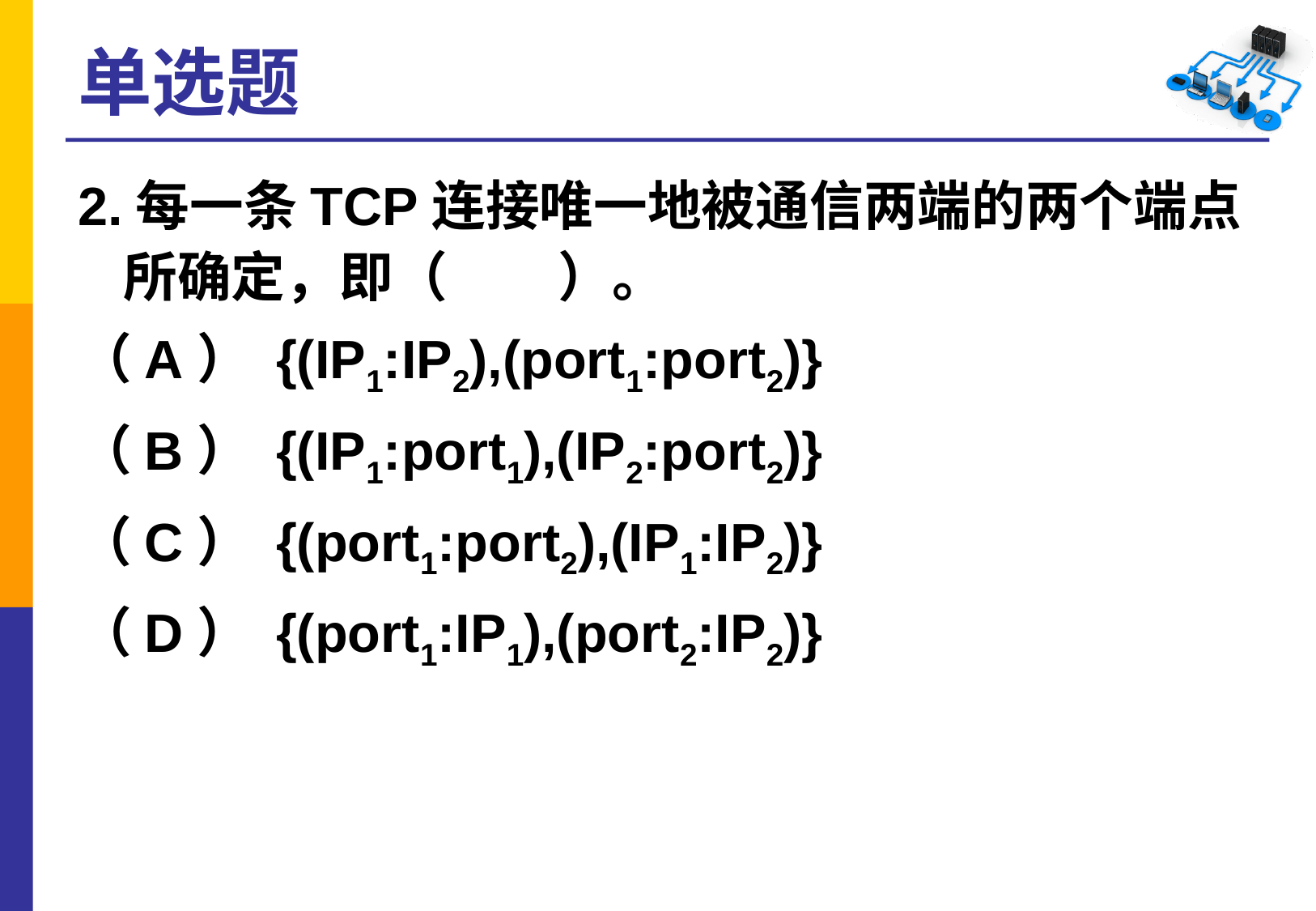

# 单选题
2.每一条TCP连接唯一地被通信两端的两个端点所确定，即（         ）。
（A） {(IP1:IP2),(port1:port2)}
（B） {(IP1:port1),(IP2:port2)}
（C） {(port1:port2),(IP1:IP2)}
（D） {(port1:IP1),(port2:IP2)}